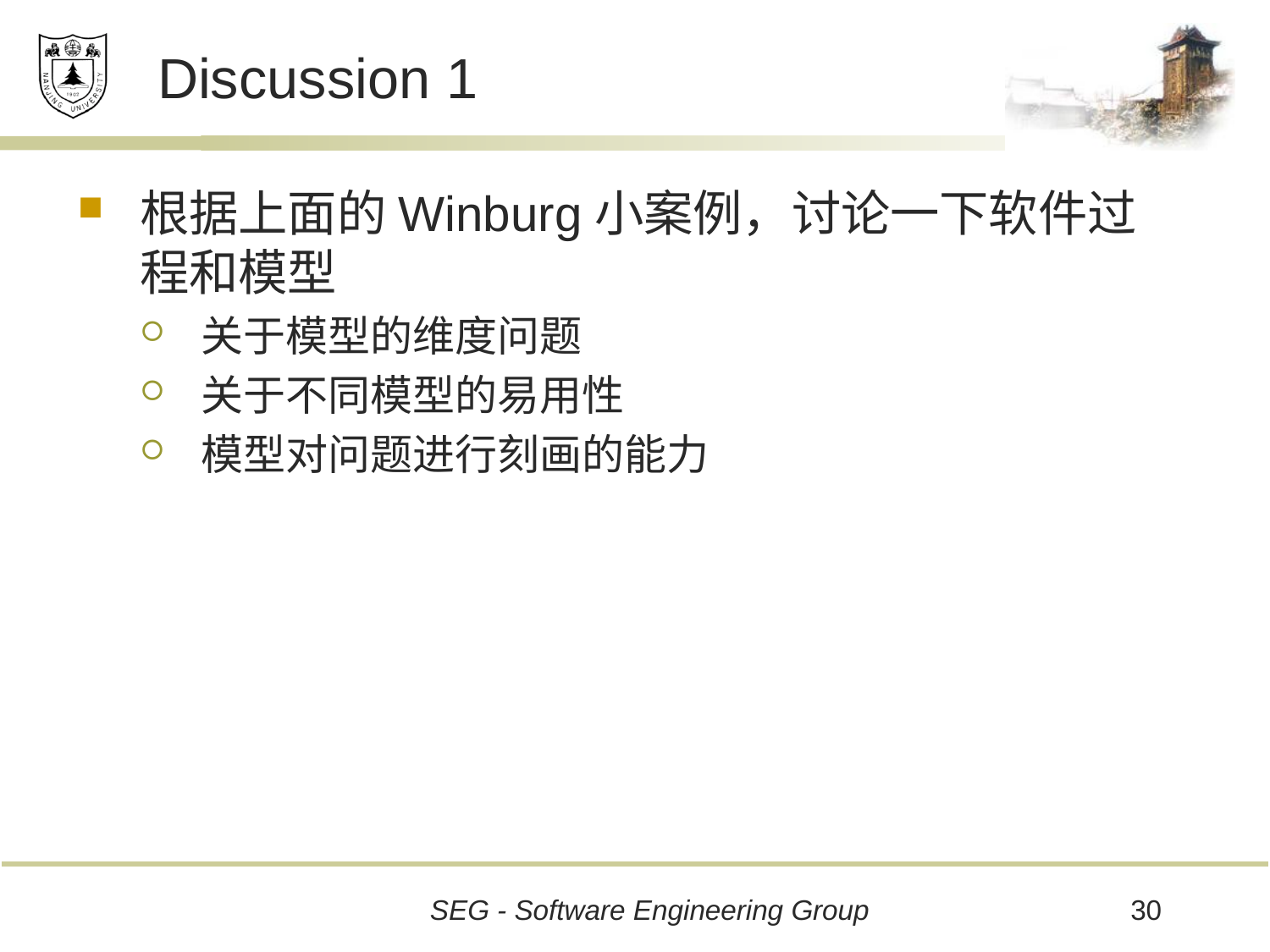

# Discussion 1
根据上面的Winburg小案例，讨论一下软件过程和模型
关于模型的维度问题
关于不同模型的易用性
模型对问题进行刻画的能力
30
SEG - Software Engineering Group